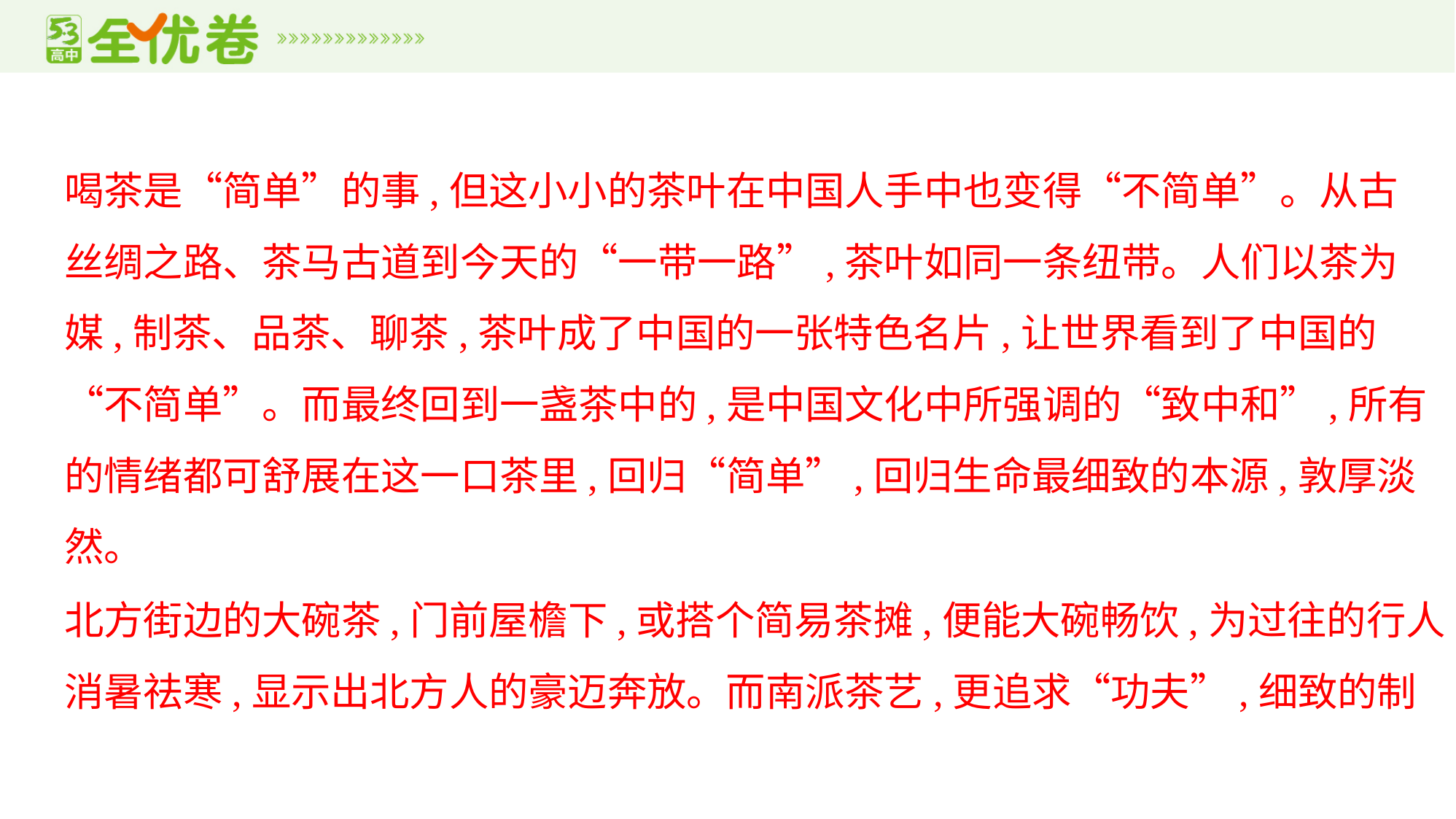

喝茶是“简单”的事,但这小小的茶叶在中国人手中也变得“不简单”。从古
丝绸之路、茶马古道到今天的“一带一路”,茶叶如同一条纽带。人们以茶为
媒,制茶、品茶、聊茶,茶叶成了中国的一张特色名片,让世界看到了中国的
“不简单”。而最终回到一盏茶中的,是中国文化中所强调的“致中和”,所有
的情绪都可舒展在这一口茶里,回归“简单”,回归生命最细致的本源,敦厚淡
然。
北方街边的大碗茶,门前屋檐下,或搭个简易茶摊,便能大碗畅饮,为过往的行人
消暑祛寒,显示出北方人的豪迈奔放。而南派茶艺,更追求“功夫”,细致的制